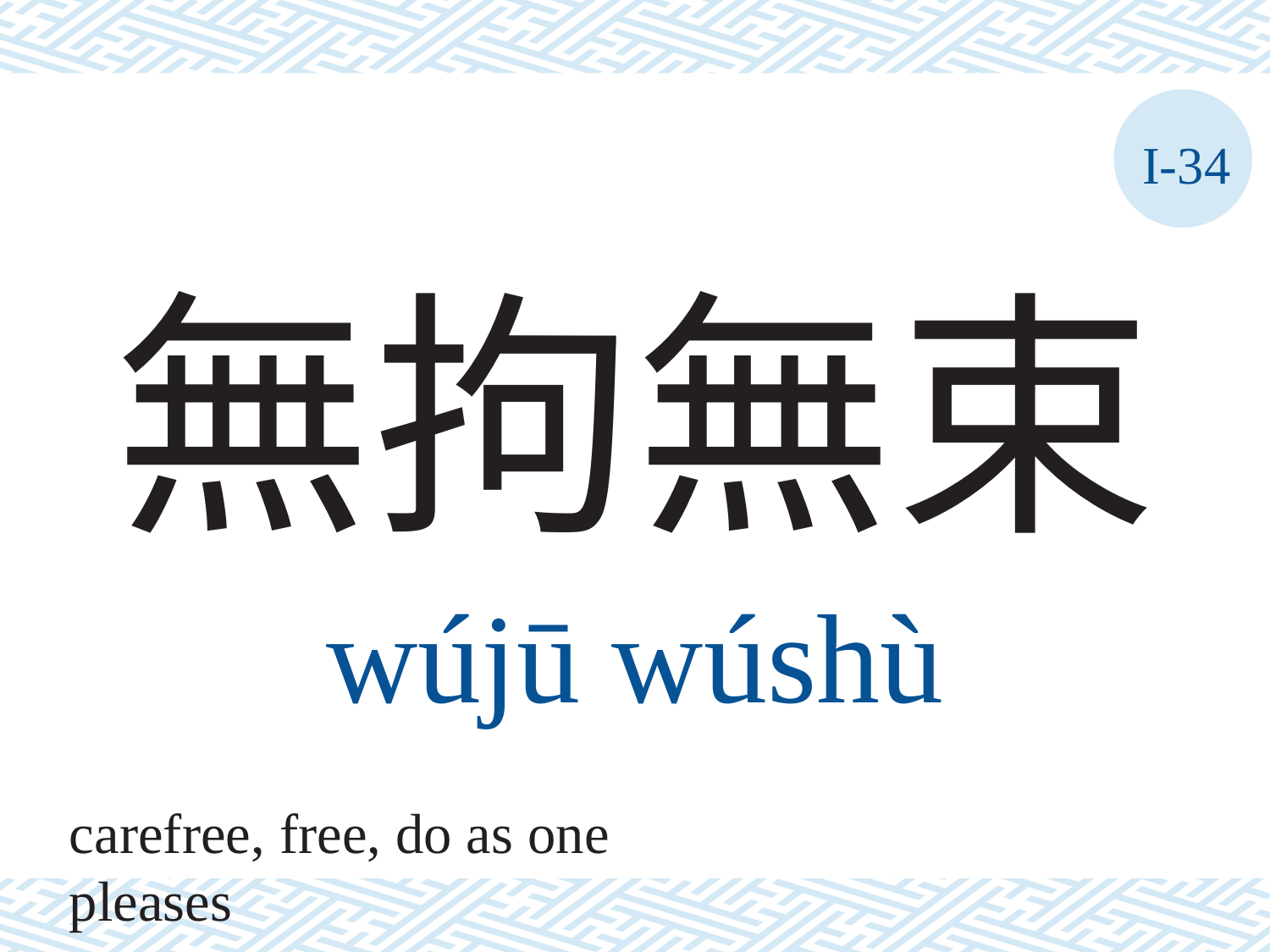

I-34
# 無拘無束
wújū	wúshù
carefree, free, do as one pleases